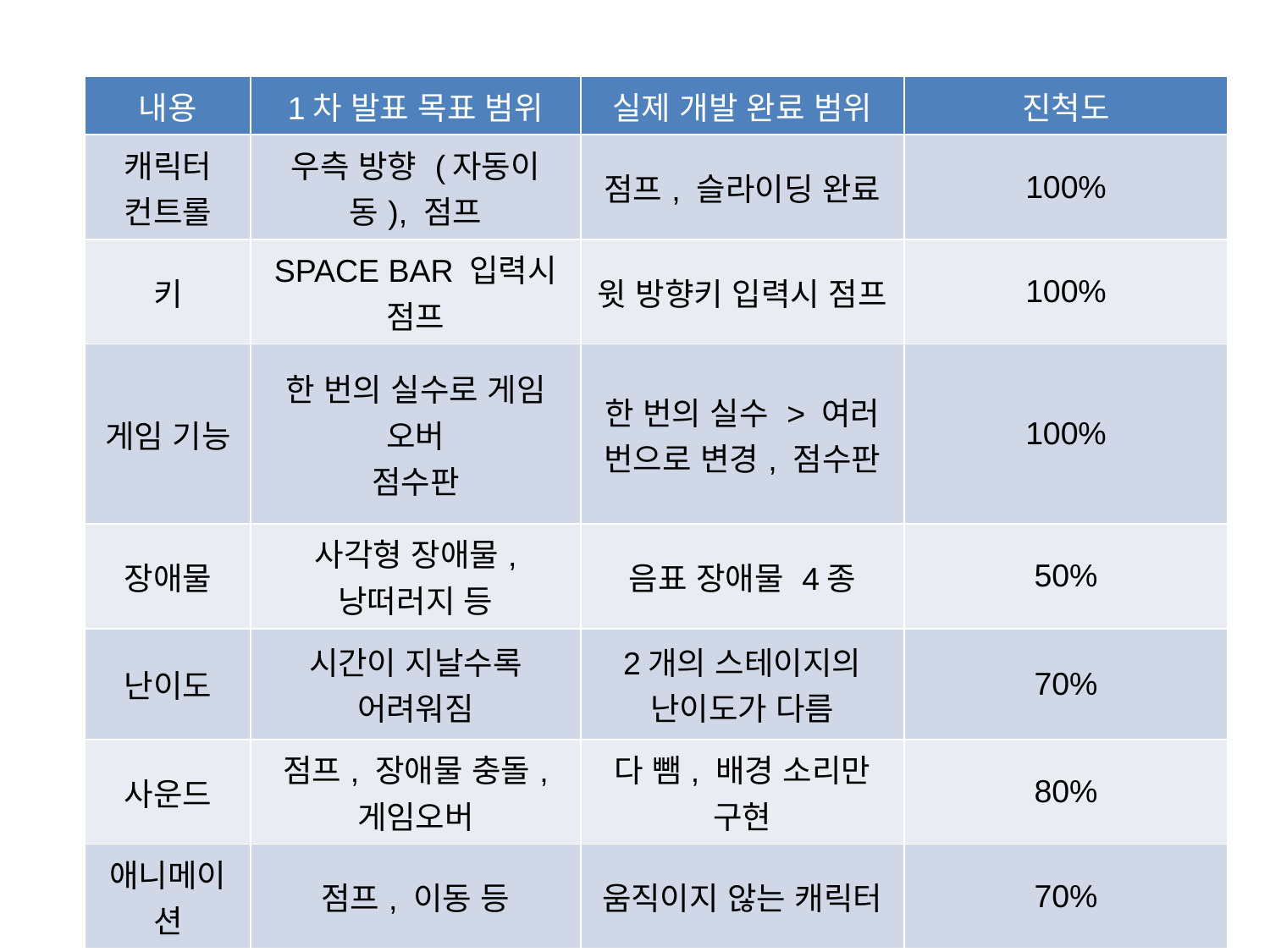

| 내용 | 1차 발표 목표 범위 | 실제 개발 완료 범위 | 진척도 |
| --- | --- | --- | --- |
| 캐릭터 컨트롤 | 우측 방향 (자동이동), 점프 | 점프, 슬라이딩 완료 | 100% |
| 키 | SPACE BAR 입력시 점프 | 윗 방향키 입력시 점프 | 100% |
| 게임 기능 | 한 번의 실수로 게임 오버 점수판 | 한 번의 실수 > 여러 번으로 변경, 점수판 | 100% |
| 장애물 | 사각형 장애물, 낭떠러지 등 | 음표 장애물 4종 | 50% |
| 난이도 | 시간이 지날수록 어려워짐 | 2개의 스테이지의 난이도가 다름 | 70% |
| 사운드 | 점프, 장애물 충돌, 게임오버 | 다 뺌, 배경 소리만 구현 | 80% |
| 애니메이션 | 점프, 이동 등 | 움직이지 않는 캐릭터 | 70% |